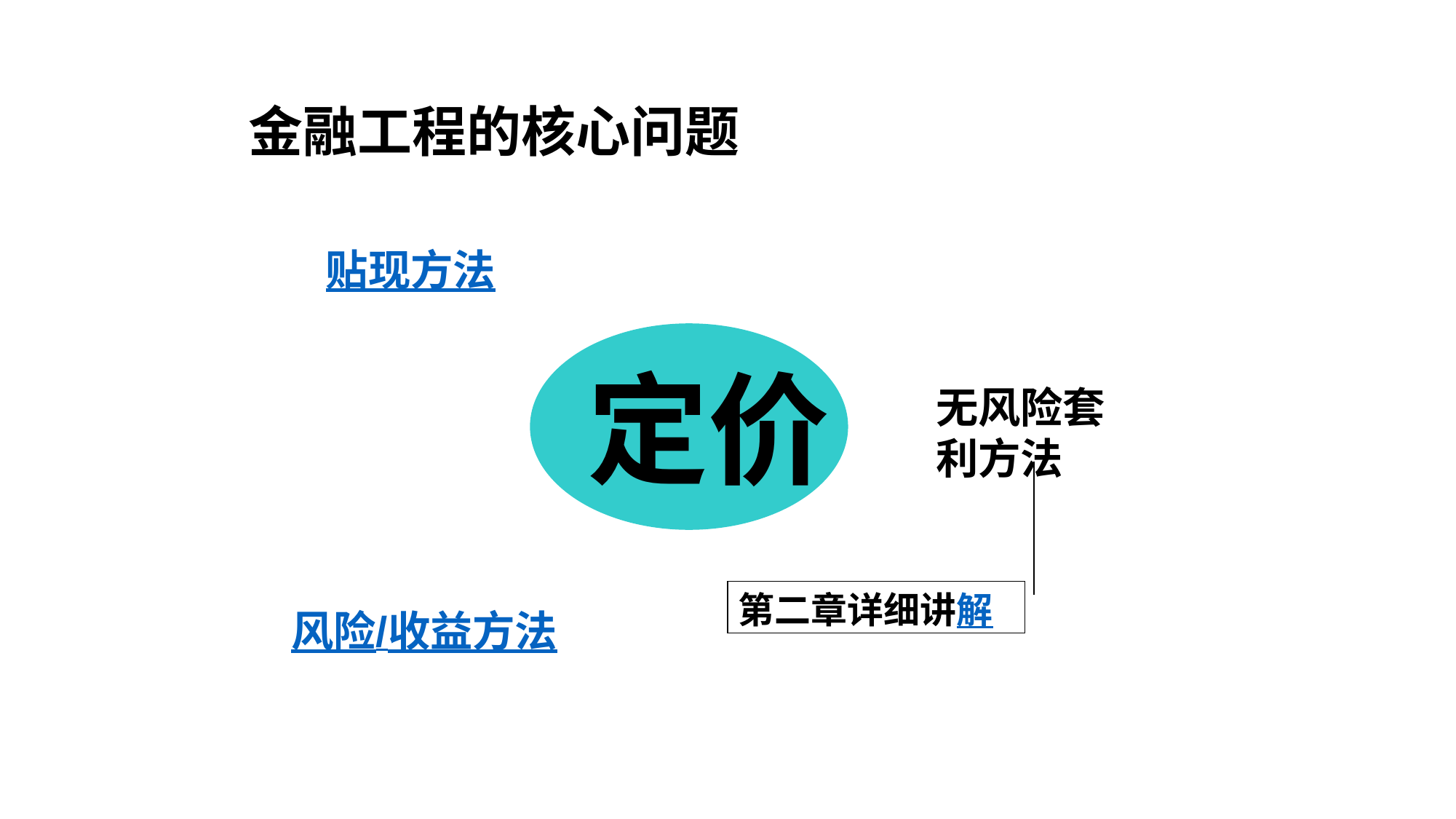

金融工程的核心问题
贴现方法
定价
无风险套利方法
第二章详细讲解
风险/收益方法